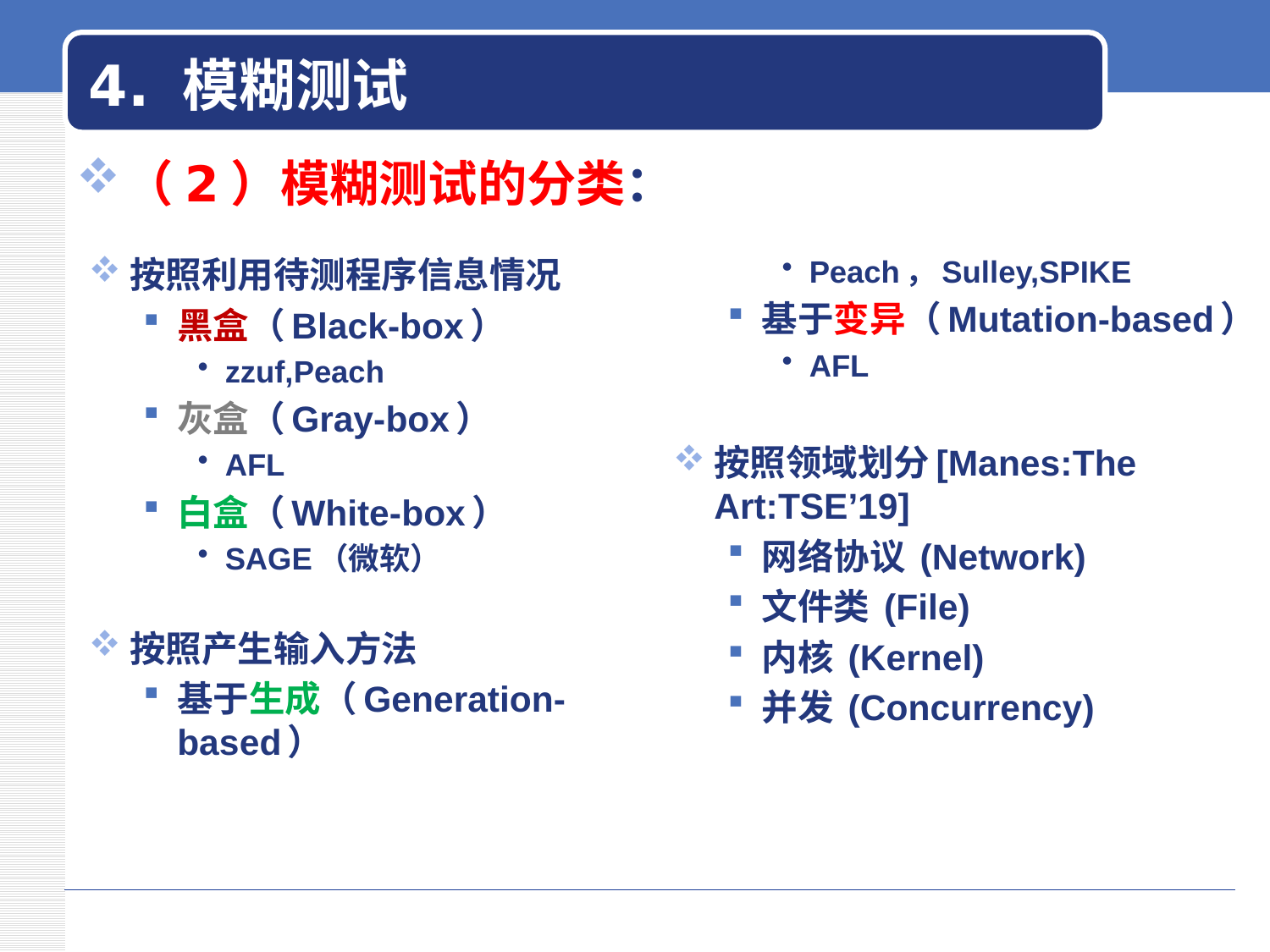

# 4. 模糊测试
（2）模糊测试的分类：

按照利用待测程序信息情况
黑盒（Black-box）
zzuf,Peach
灰盒（Gray-box）
AFL
白盒（White-box）
SAGE（微软）

按照产生输入方法
基于生成（Generation-based）
Peach，Sulley,SPIKE
基于变异（Mutation-based）
AFL

按照领域划分[Manes:The Art:TSE’19]
网络协议 (Network)
文件类 (File)
内核 (Kernel)
并发 (Concurrency)